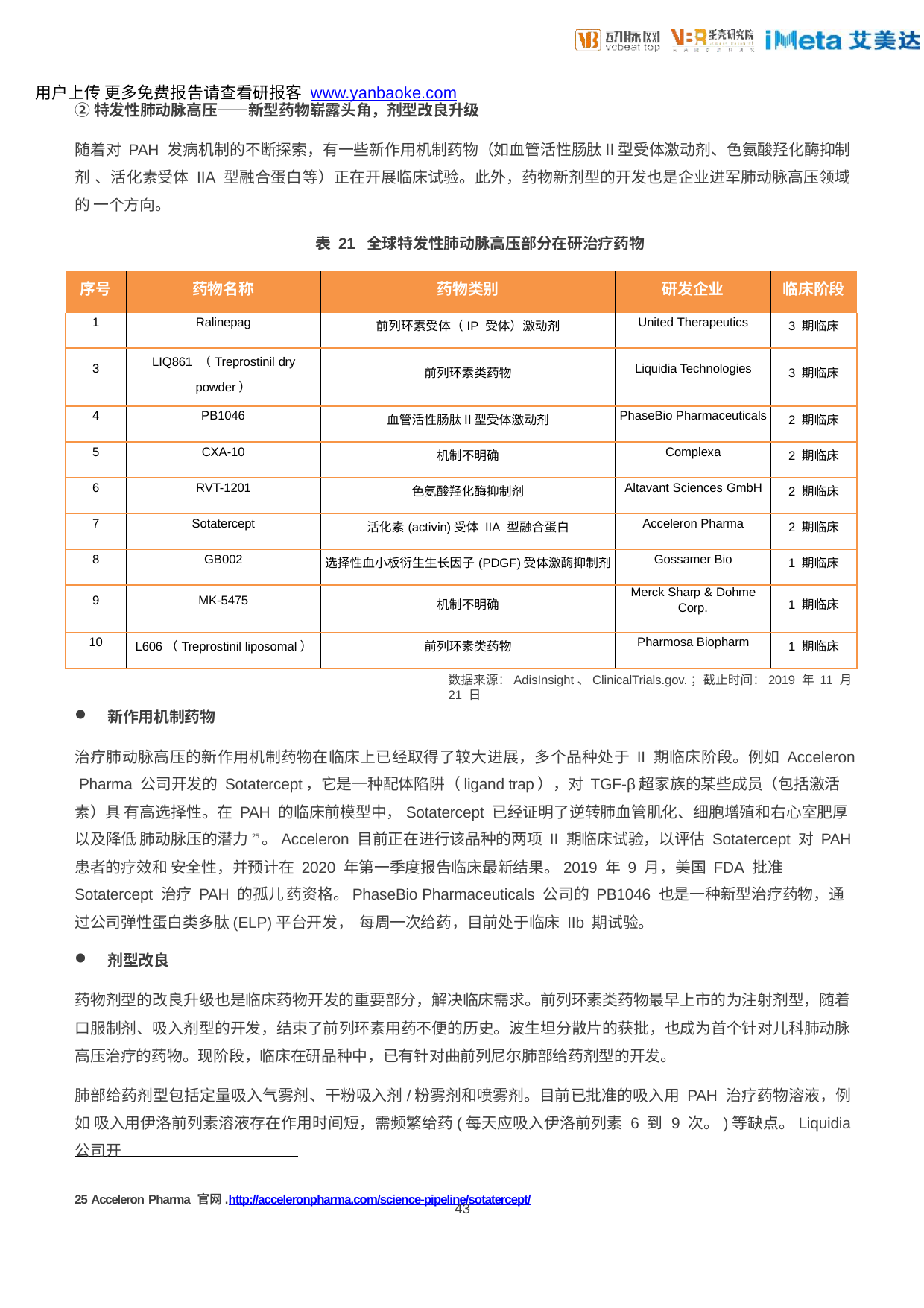

用户上传 更多免费报告请查看研报客 www.yanbaoke.com
②特发性肺动脉高压——新型药物崭露头角，剂型改良升级
随着对 PAH 发病机制的不断探索，有一些新作用机制药物（如血管活性肠肽Ⅱ型受体激动剂、色氨酸羟化酶抑制 剂 、活化素受体 IIA 型融合蛋白等）正在开展临床试验。此外，药物新剂型的开发也是企业进军肺动脉高压领域的 一个方向。

表 21 全球特发性肺动脉高压部分在研治疗药物
| 序号 | 药物名称 | 药物类别 | 研发企业 | 临床阶段 |
| --- | --- | --- | --- | --- |
| 1 | Ralinepag | 前列环素受体（IP 受体）激动剂 | United Therapeutics | 3 期临床 |
| 3 | LIQ861 （Treprostinil dry powder） | 前列环素类药物 | Liquidia Technologies | 3 期临床 |
| 4 | PB1046 | 血管活性肠肽Ⅱ型受体激动剂 | PhaseBio Pharmaceuticals | 2 期临床 |
| 5 | CXA-10 | 机制不明确 | Complexa | 2 期临床 |
| 6 | RVT-1201 | 色氨酸羟化酶抑制剂 | Altavant Sciences GmbH | 2 期临床 |
| 7 | Sotatercept | 活化素(activin)受体 IIA 型融合蛋白 | Acceleron Pharma | 2 期临床 |
| 8 | GB002 | 选择性血小板衍生生长因子(PDGF)受体激酶抑制剂 | Gossamer Bio | 1 期临床 |
| 9 | MK-5475 | 机制不明确 | Merck Sharp & Dohme Corp. | 1 期临床 |
| 10 | L606（Treprostinil liposomal） | 前列环素类药物 | Pharmosa Biopharm | 1 期临床 |
数据来源：AdisInsight、ClinicalTrials.gov.；截止时间：2019 年 11 月 21 日
新作用机制药物
治疗肺动脉高压的新作用机制药物在临床上已经取得了较大进展，多个品种处于 II 期临床阶段。例如 Acceleron  Pharma 公司开发的 Sotatercept，它是一种配体陷阱（ligand trap），对 TGF-β超家族的某些成员（包括激活素）具 有高选择性。在 PAH 的临床前模型中，Sotatercept 已经证明了逆转肺血管肌化、细胞增殖和右心室肥厚以及降低 肺动脉压的潜力25。Acceleron 目前正在进行该品种的两项 II 期临床试验，以评估 Sotatercept 对 PAH 患者的疗效和 安全性，并预计在 2020 年第一季度报告临床最新结果。2019 年 9 月，美国 FDA 批准 Sotatercept 治疗 PAH 的孤儿 药资格。PhaseBio Pharmaceuticals 公司的 PB1046 也是一种新型治疗药物，通过公司弹性蛋白类多肽(ELP)平台开发，  每周一次给药，目前处于临床 IIb 期试验。

剂型改良
药物剂型的改良升级也是临床药物开发的重要部分，解决临床需求。前列环素类药物最早上市的为注射剂型，随着 口服制剂、吸入剂型的开发，结束了前列环素用药不便的历史。波生坦分散片的获批，也成为首个针对儿科肺动脉 高压治疗的药物。现阶段，临床在研品种中，已有针对曲前列尼尔肺部给药剂型的开发。
肺部给药剂型包括定量吸入气雾剂、干粉吸入剂/粉雾剂和喷雾剂。目前已批准的吸入用 PAH 治疗药物溶液，例如 吸入用伊洛前列素溶液存在作用时间短，需频繁给药(每天应吸入伊洛前列素 6 到 9 次。)等缺点。Liquidia 公司开

25 Acceleron Pharma 官网.http://acceleronpharma.com/science-pipeline/sotatercept/

43